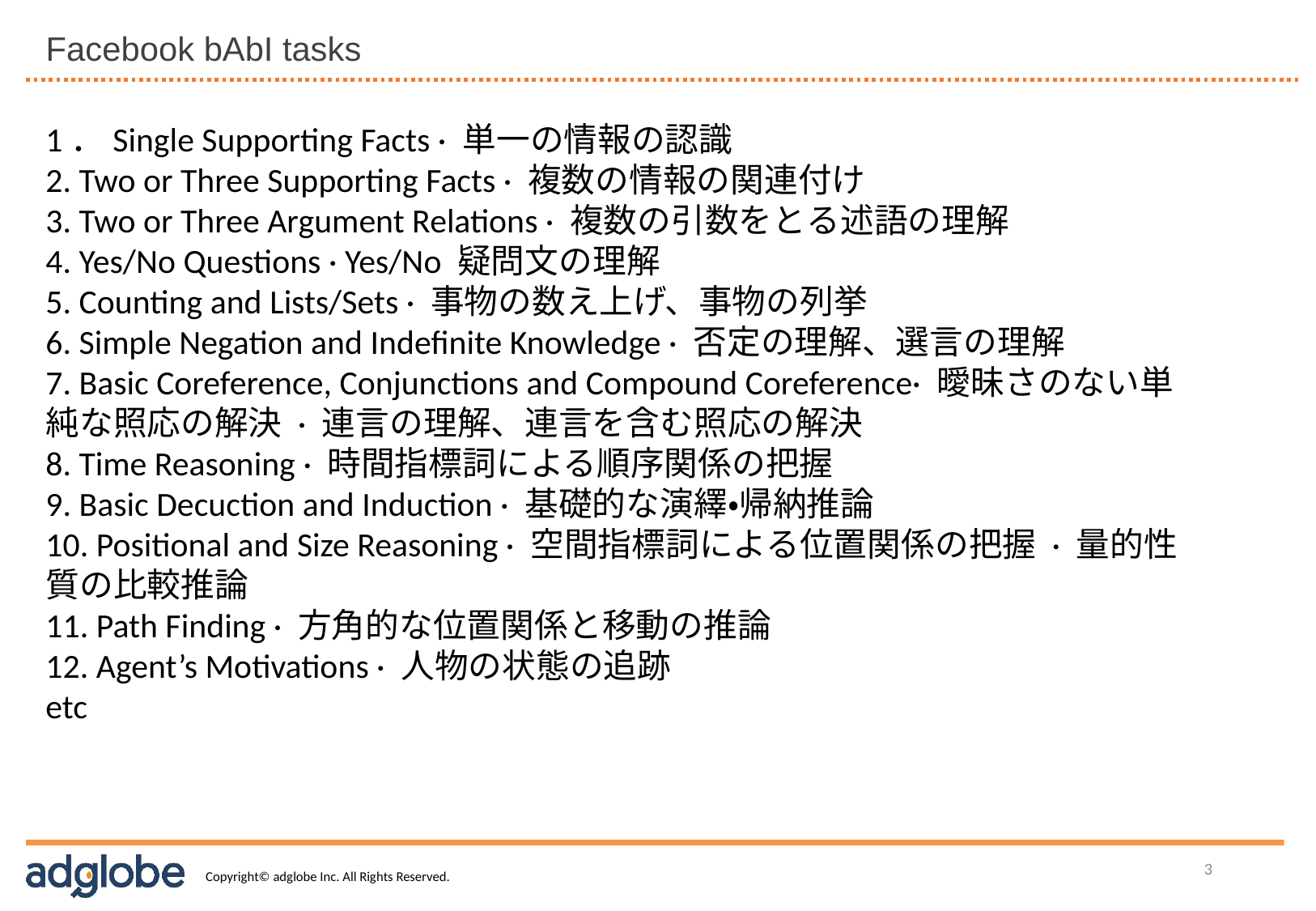

Facebook bAbI tasks
1．Single Supporting Facts · 単一の情報の認識
2. Two or Three Supporting Facts · 複数の情報の関連付け
3. Two or Three Argument Relations · 複数の引数をとる述語の理解
4. Yes/No Questions · Yes/No 疑問文の理解
5. Counting and Lists/Sets · 事物の数え上げ、事物の列挙
6. Simple Negation and Indefinite Knowledge · 否定の理解、選言の理解
7. Basic Coreference, Conjunctions and Compound Coreference· 曖昧さのない単純な照応の解決 · 連言の理解、連言を含む照応の解決
8. Time Reasoning · 時間指標詞による順序関係の把握
9. Basic Decuction and Induction · 基礎的な演繹・帰納推論
10. Positional and Size Reasoning · 空間指標詞による位置関係の把握 · 量的性質の比較推論
11. Path Finding · 方角的な位置関係と移動の推論
12. Agent’s Motivations · 人物の状態の追跡
etc
3